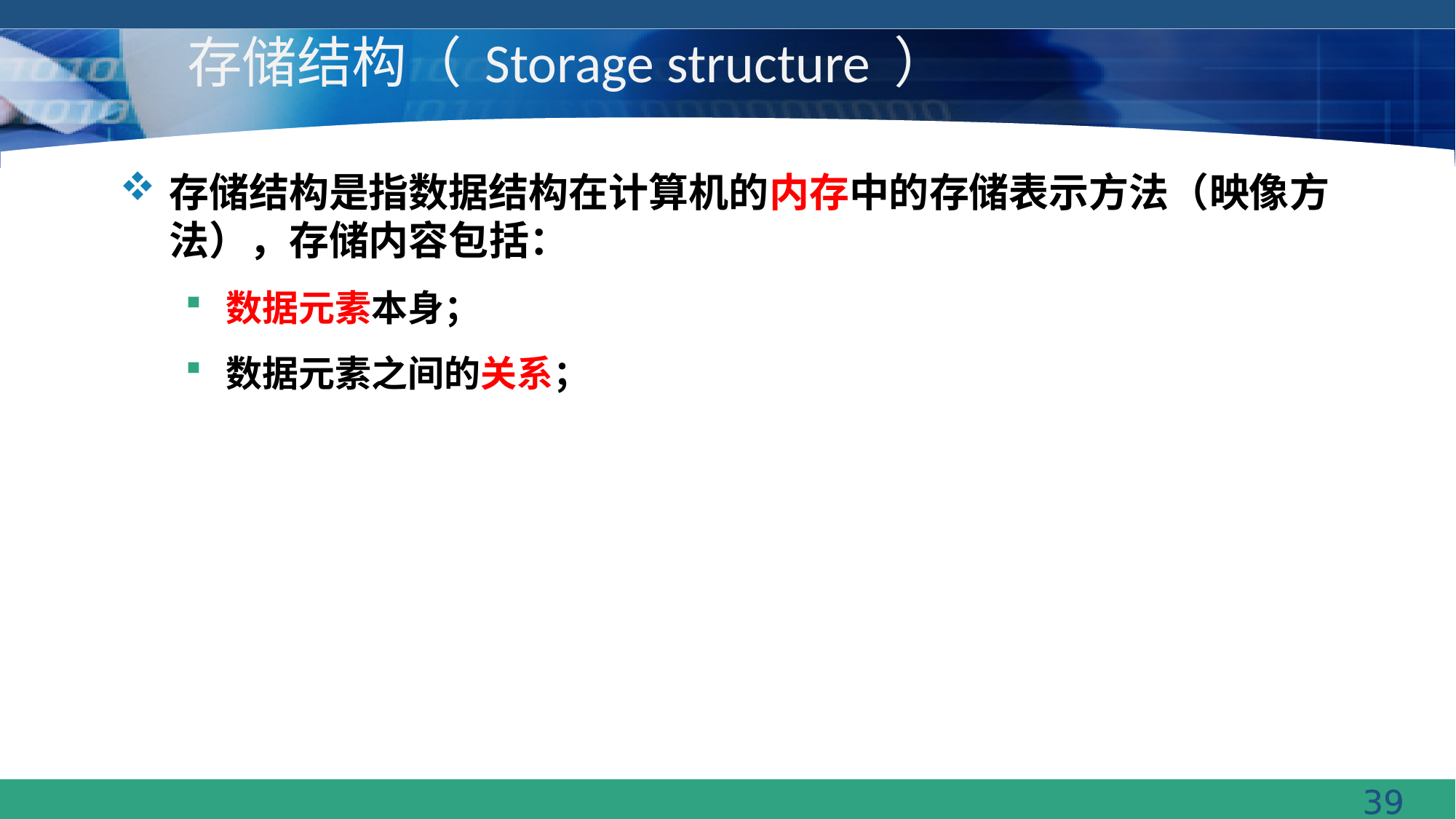

# 存储结构（ Storage structure ）
存储结构是指数据结构在计算机的内存中的存储表示方法（映像方法），存储内容包括：
数据元素本身；
数据元素之间的关系；